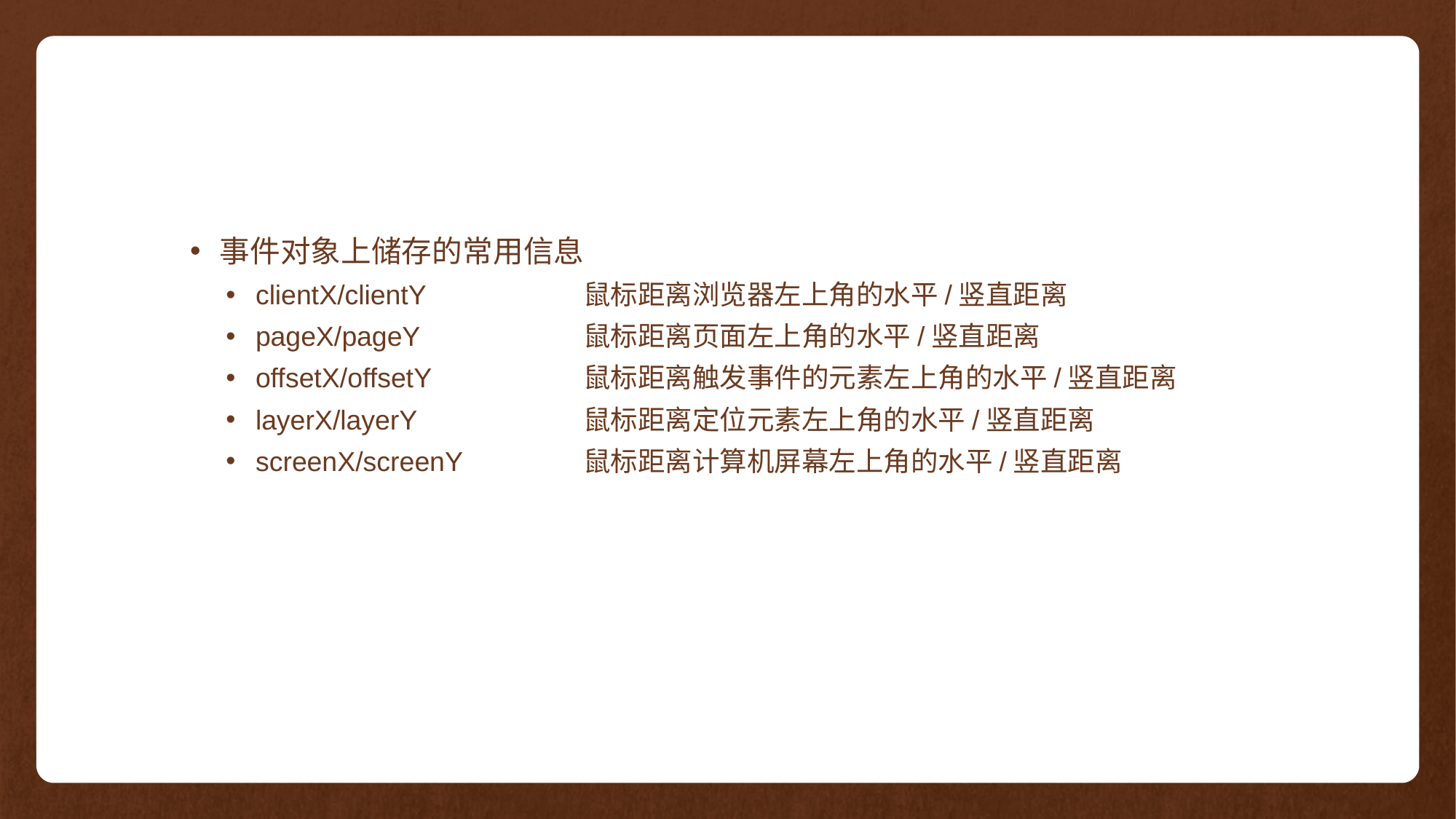

事件对象上储存的常用信息
clientX/clientY		鼠标距离浏览器左上角的水平/竖直距离
pageX/pageY		鼠标距离页面左上角的水平/竖直距离
offsetX/offsetY		鼠标距离触发事件的元素左上角的水平/竖直距离
layerX/layerY		鼠标距离定位元素左上角的水平/竖直距离
screenX/screenY		鼠标距离计算机屏幕左上角的水平/竖直距离